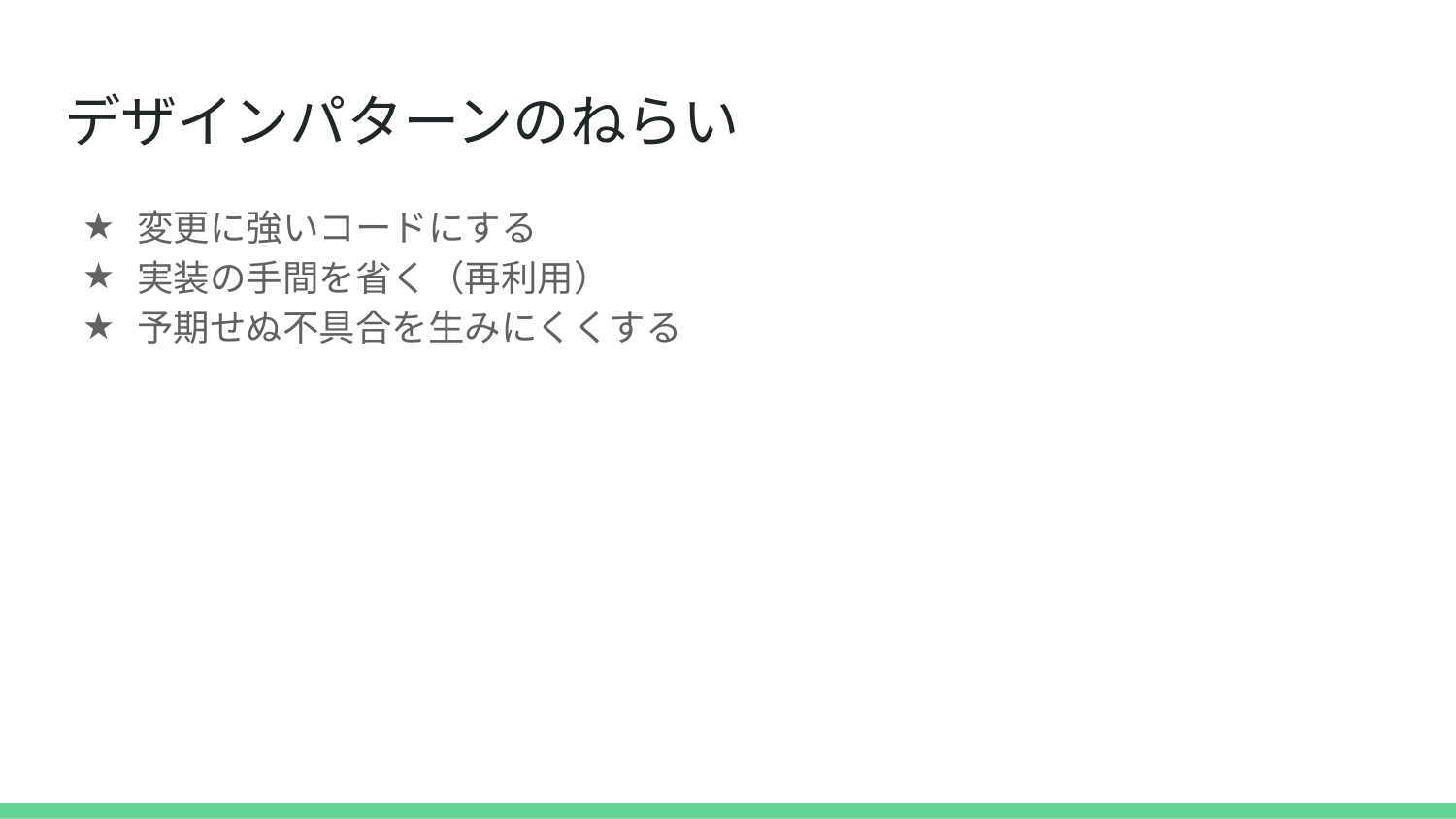

# デザインパターンのねらい
変更に強いコードにする
実装の手間を省く（再利用）
予期せぬ不具合を生みにくくする